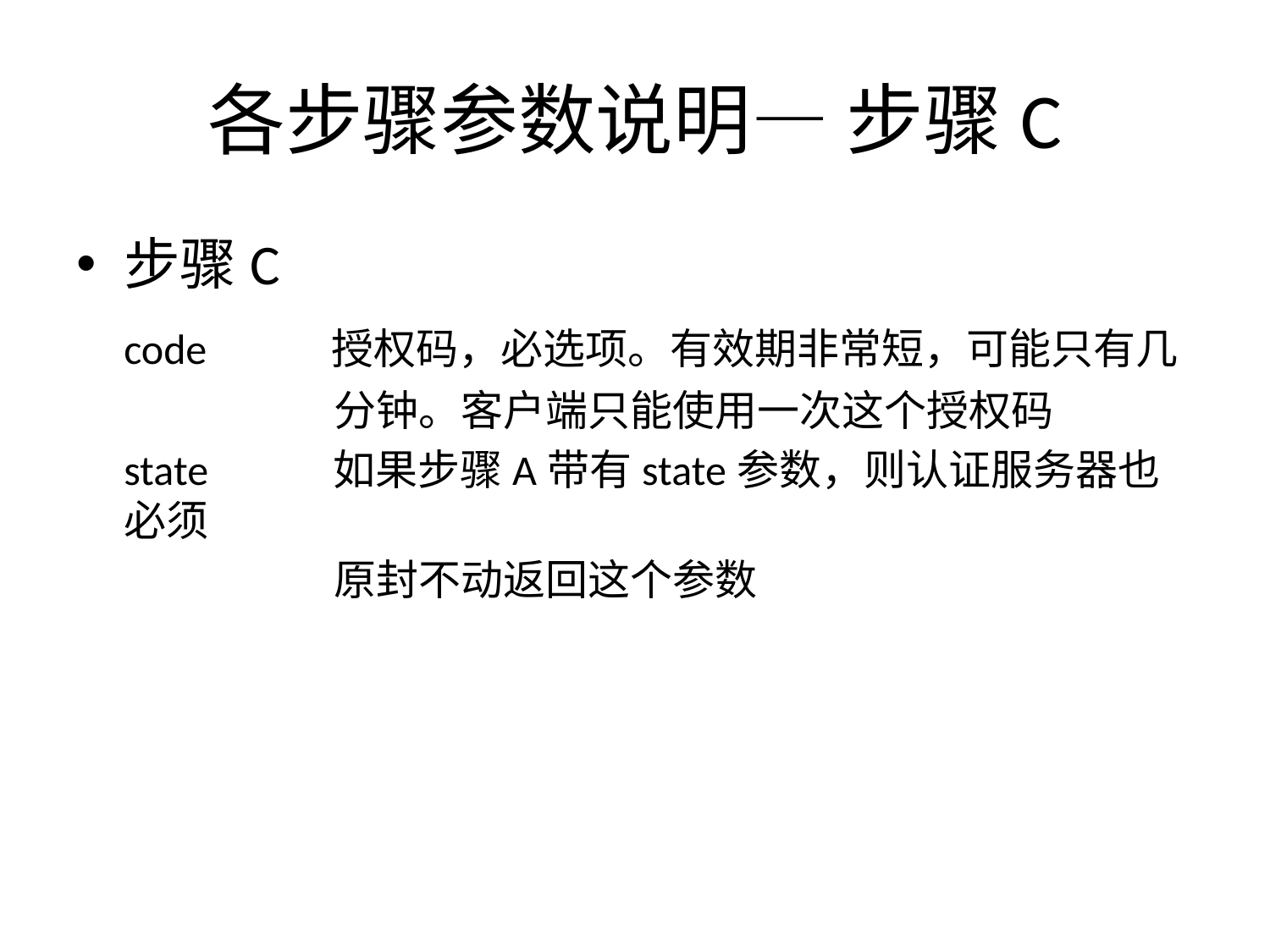

# 各步骤参数说明— 步骤C
步骤C
	code            授权码，必选项。有效期非常短，可能只有几
                          分钟。客户端只能使用一次这个授权码
     state            如果步骤A带有state参数，则认证服务器也必须
                          原封不动返回这个参数